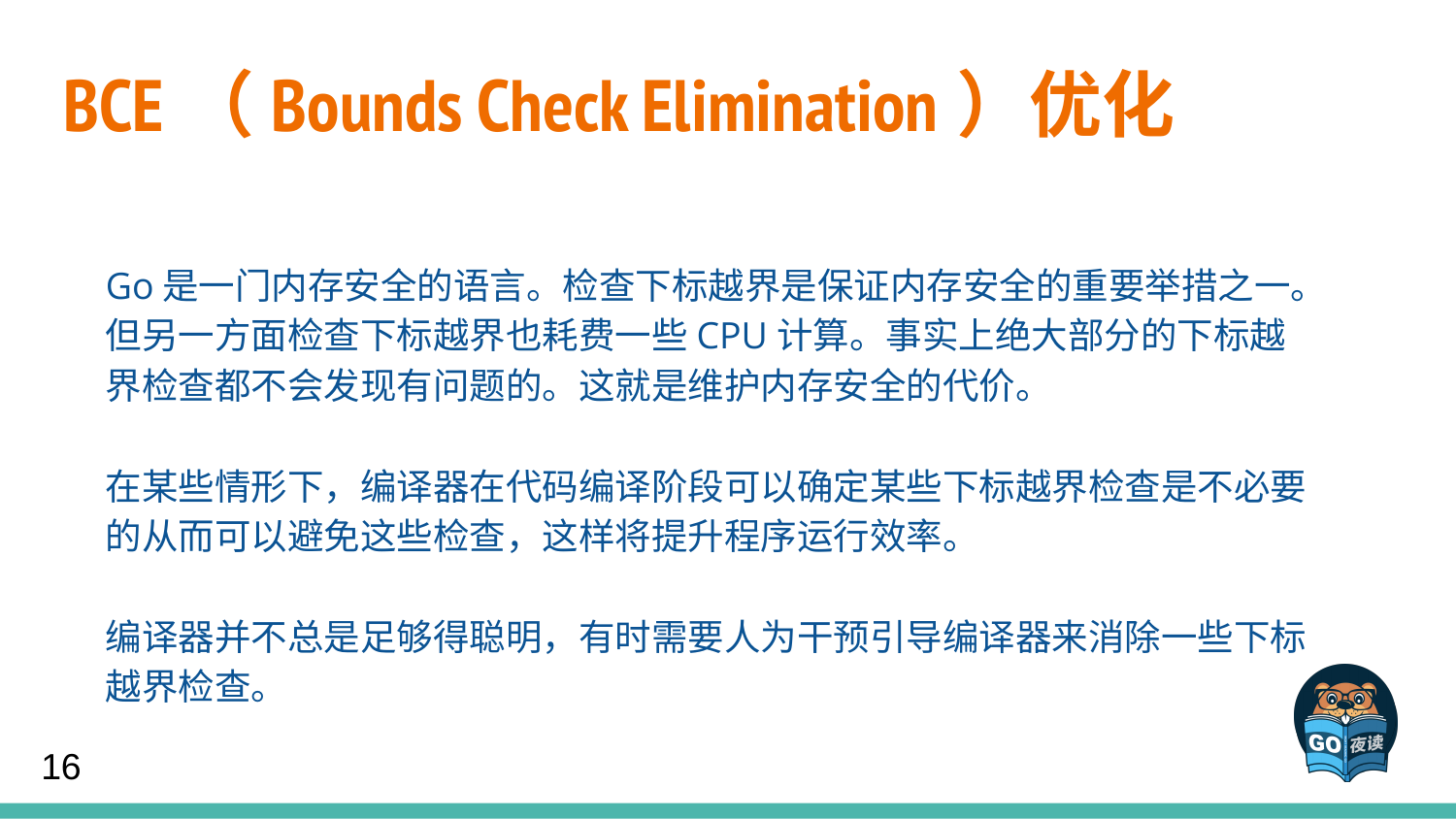

BCE（Bounds Check Elimination）优化
Go是一门内存安全的语言。检查下标越界是保证内存安全的重要举措之一。但另一方面检查下标越界也耗费一些CPU计算。事实上绝大部分的下标越界检查都不会发现有问题的。这就是维护内存安全的代价。

在某些情形下，编译器在代码编译阶段可以确定某些下标越界检查是不必要的从而可以避免这些检查，这样将提升程序运行效率。

编译器并不总是足够得聪明，有时需要人为干预引导编译器来消除一些下标越界检查。

16